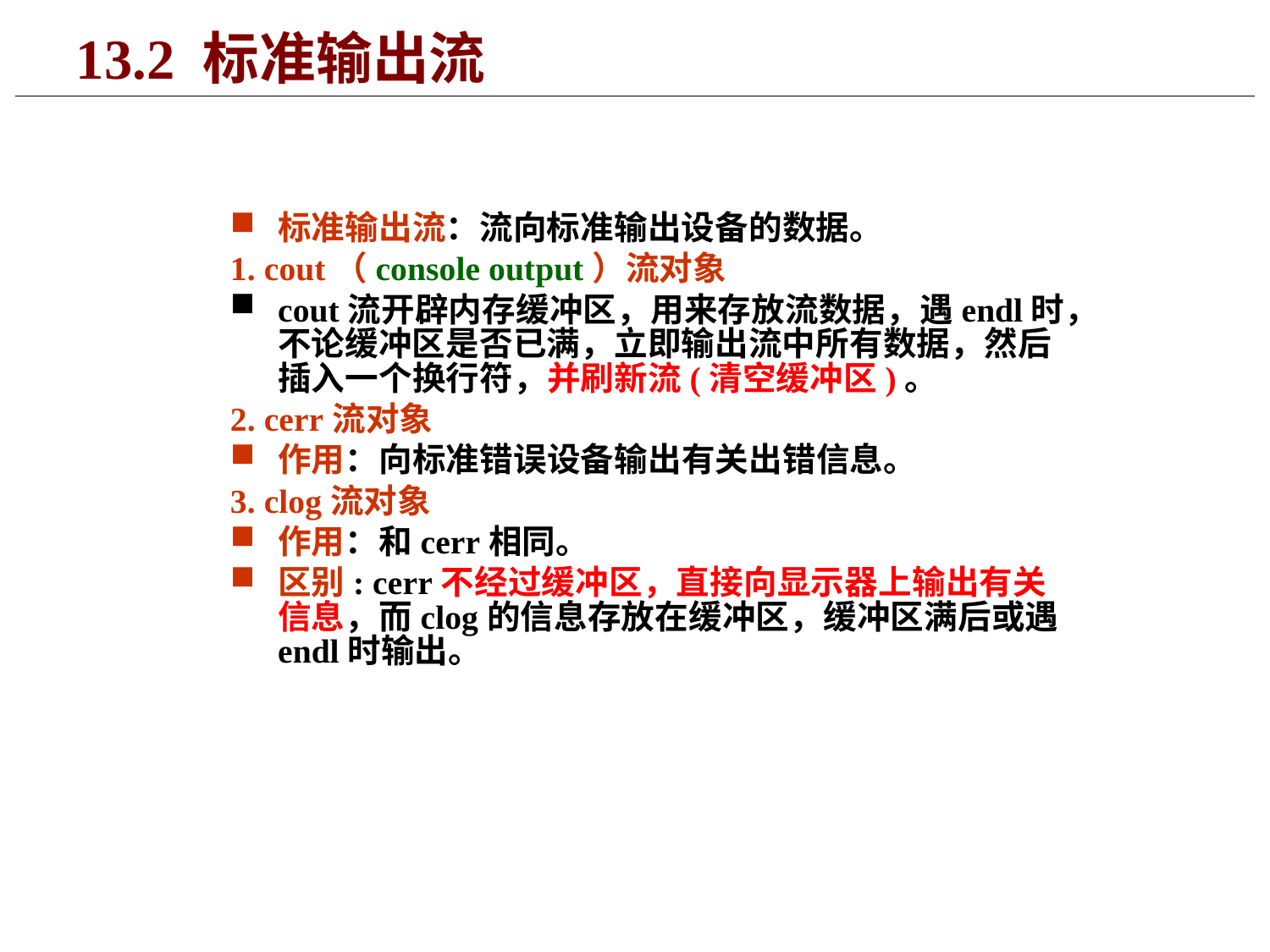

323
# 13.2 标准输出流
标准输出流：流向标准输出设备的数据。
1. cout（console output）流对象
cout流开辟内存缓冲区，用来存放流数据，遇endl时，不论缓冲区是否已满，立即输出流中所有数据，然后插入一个换行符，并刷新流(清空缓冲区)。
2. cerr流对象
作用：向标准错误设备输出有关出错信息。
3. clog流对象
作用：和cerr相同。
区别: cerr不经过缓冲区，直接向显示器上输出有关信息，而clog的信息存放在缓冲区，缓冲区满后或遇endl时输出。